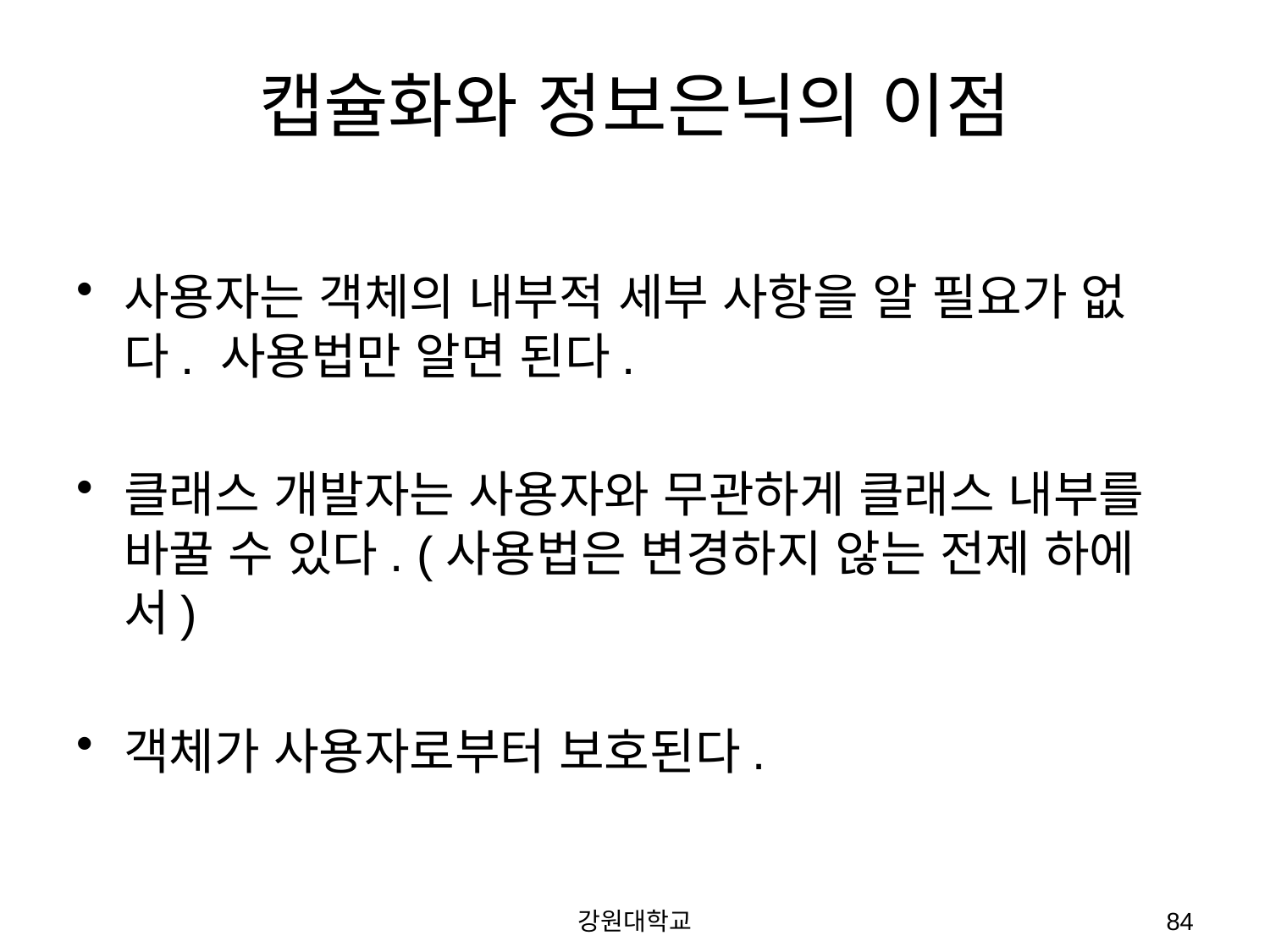

# 캡슐화와 정보은닉의 이점

사용자는 객체의 내부적 세부 사항을 알 필요가 없다. 사용법만 알면 된다.

클래스 개발자는 사용자와 무관하게 클래스 내부를 바꿀 수 있다. (사용법은 변경하지 않는 전제 하에서)

객체가 사용자로부터 보호된다.
강원대학교
84